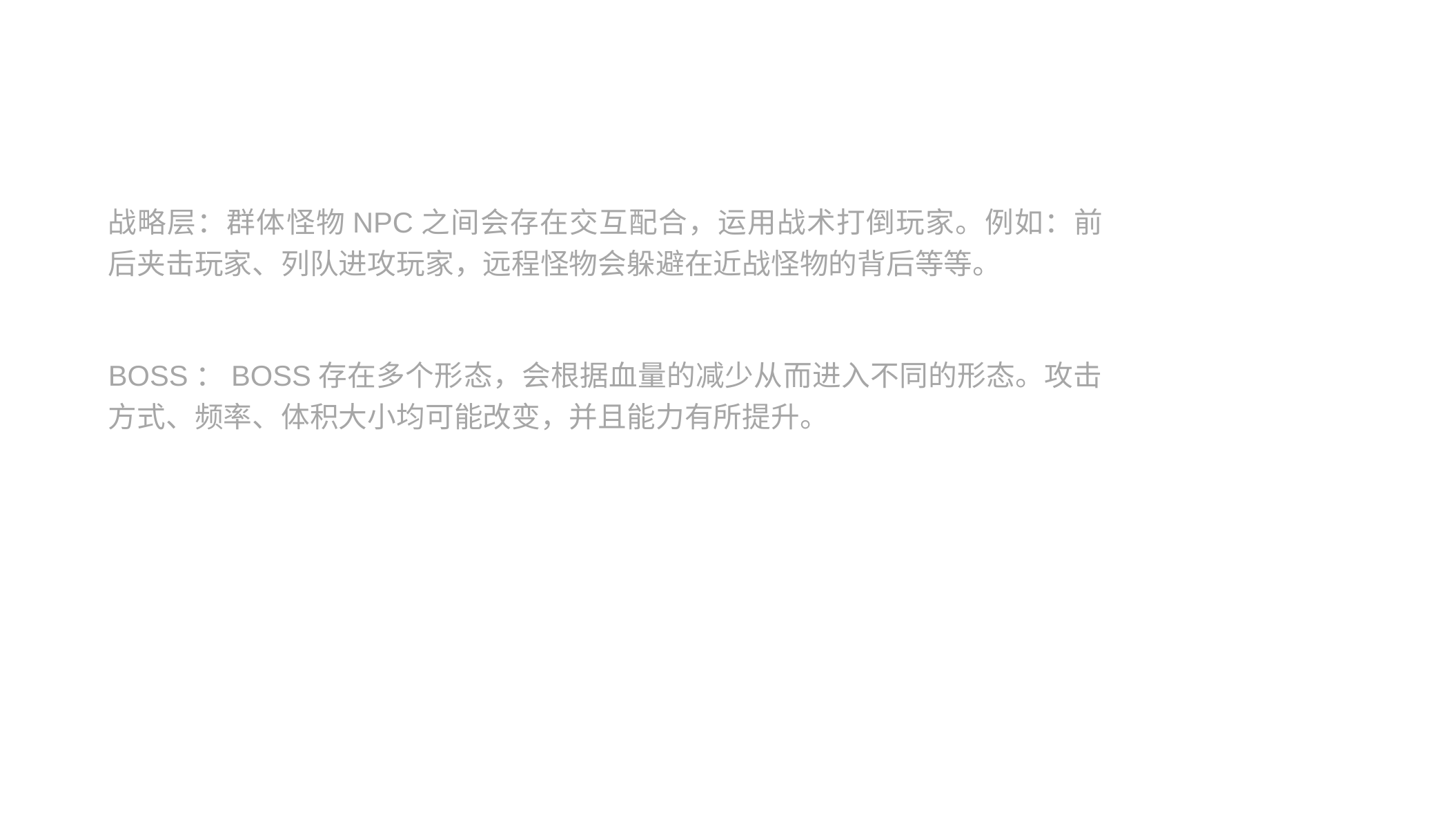

战略层：群体怪物NPC之间会存在交互配合，运用战术打倒玩家。例如：前后夹击玩家、列队进攻玩家，远程怪物会躲避在近战怪物的背后等等。

BOSS：BOSS存在多个形态，会根据血量的减少从而进入不同的形态。攻击方式、频率、体积大小均可能改变，并且能力有所提升。
01
02
文字内容
文字内容